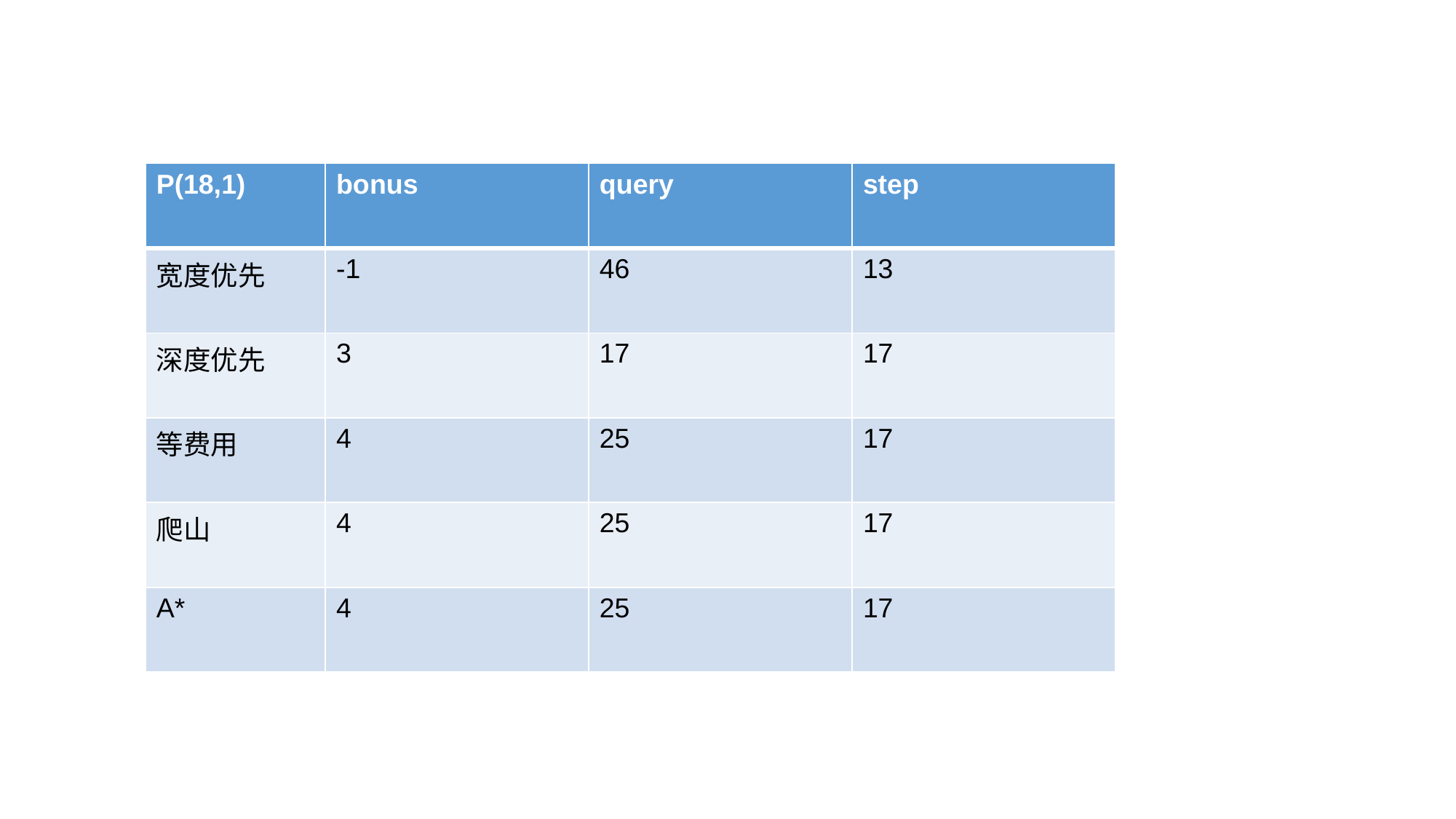

| P(18,1) | bonus | query | step |
| --- | --- | --- | --- |
| 宽度优先 | -1 | 46 | 13 |
| 深度优先 | 3 | 17 | 17 |
| 等费用 | 4 | 25 | 17 |
| 爬山 | 4 | 25 | 17 |
| A\* | 4 | 25 | 17 |